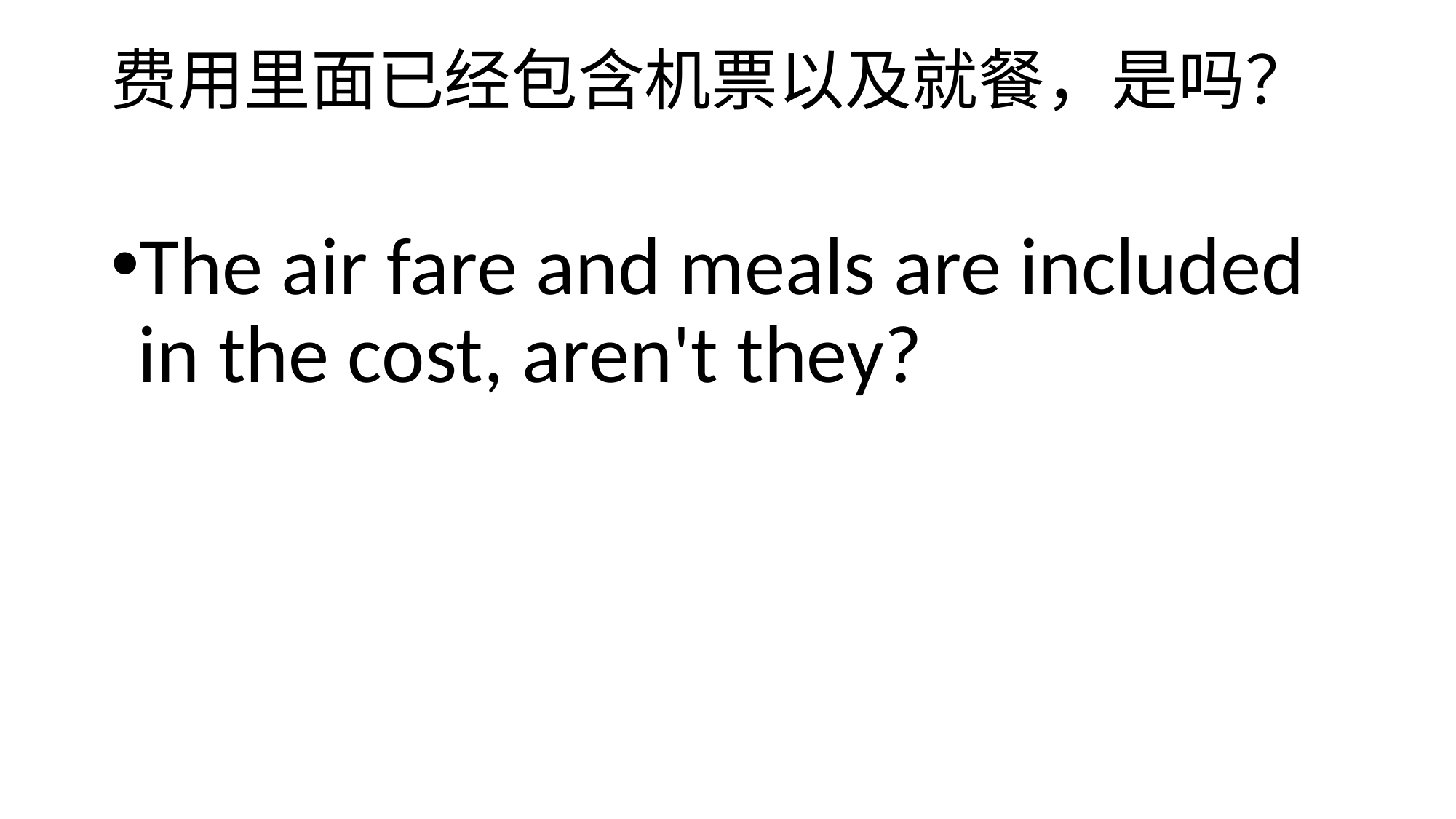

# 费用里面已经包含机票以及就餐，是吗？
The air fare and meals are included in the cost, aren't they?